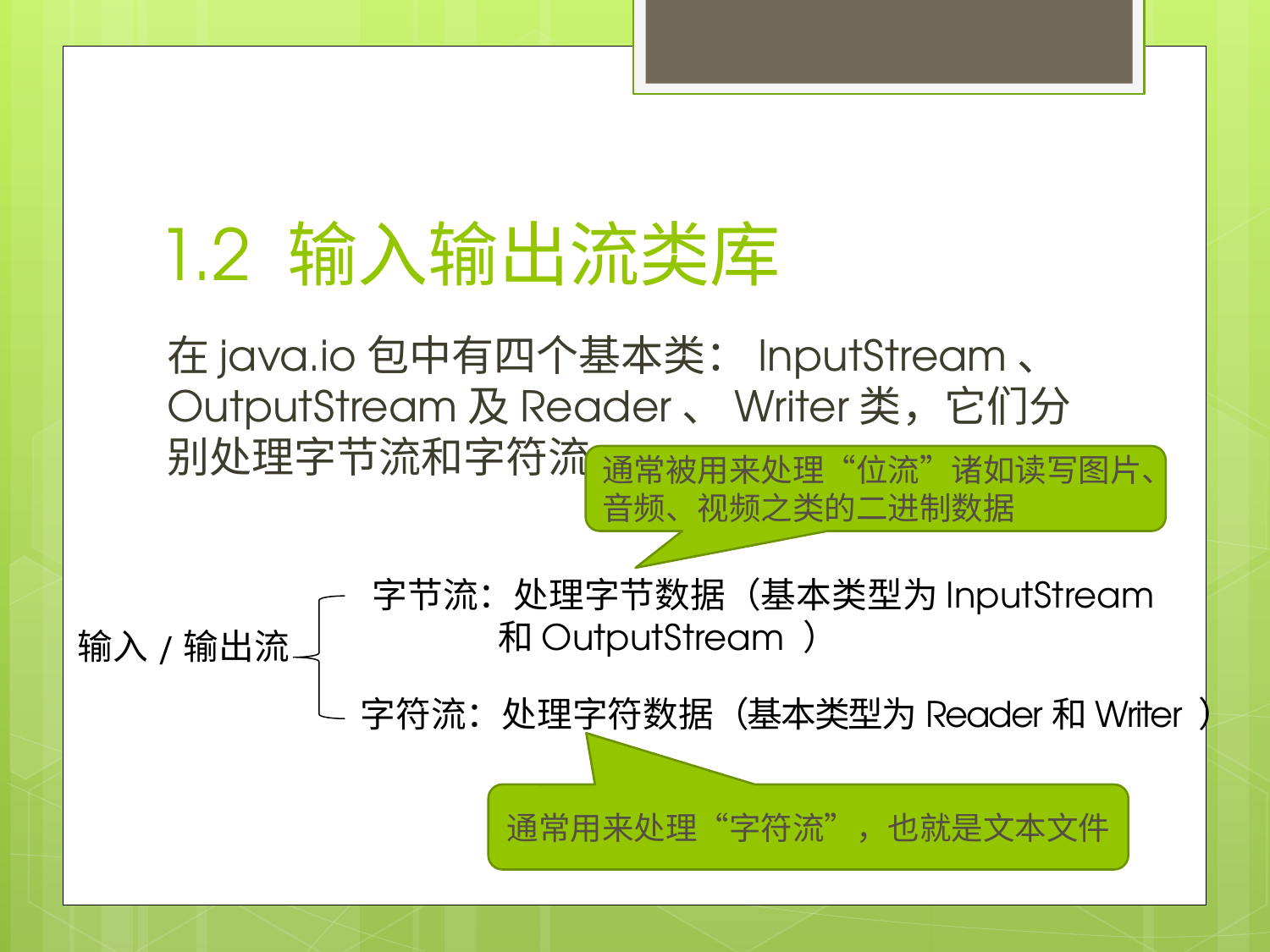

# 1.2 输入输出流类库
在java.io包中有四个基本类：InputStream、OutputStream及Reader、Writer类，它们分别处理字节流和字符流。
通常被用来处理“位流”诸如读写图片、音频、视频之类的二进制数据
字节流：处理字节数据（基本类型为InputStream
               和OutputStream ）

输入/输出流
字符流：处理字符数据（基本类型为Reader和Writer ）
通常用来处理“字符流”，也就是文本文件